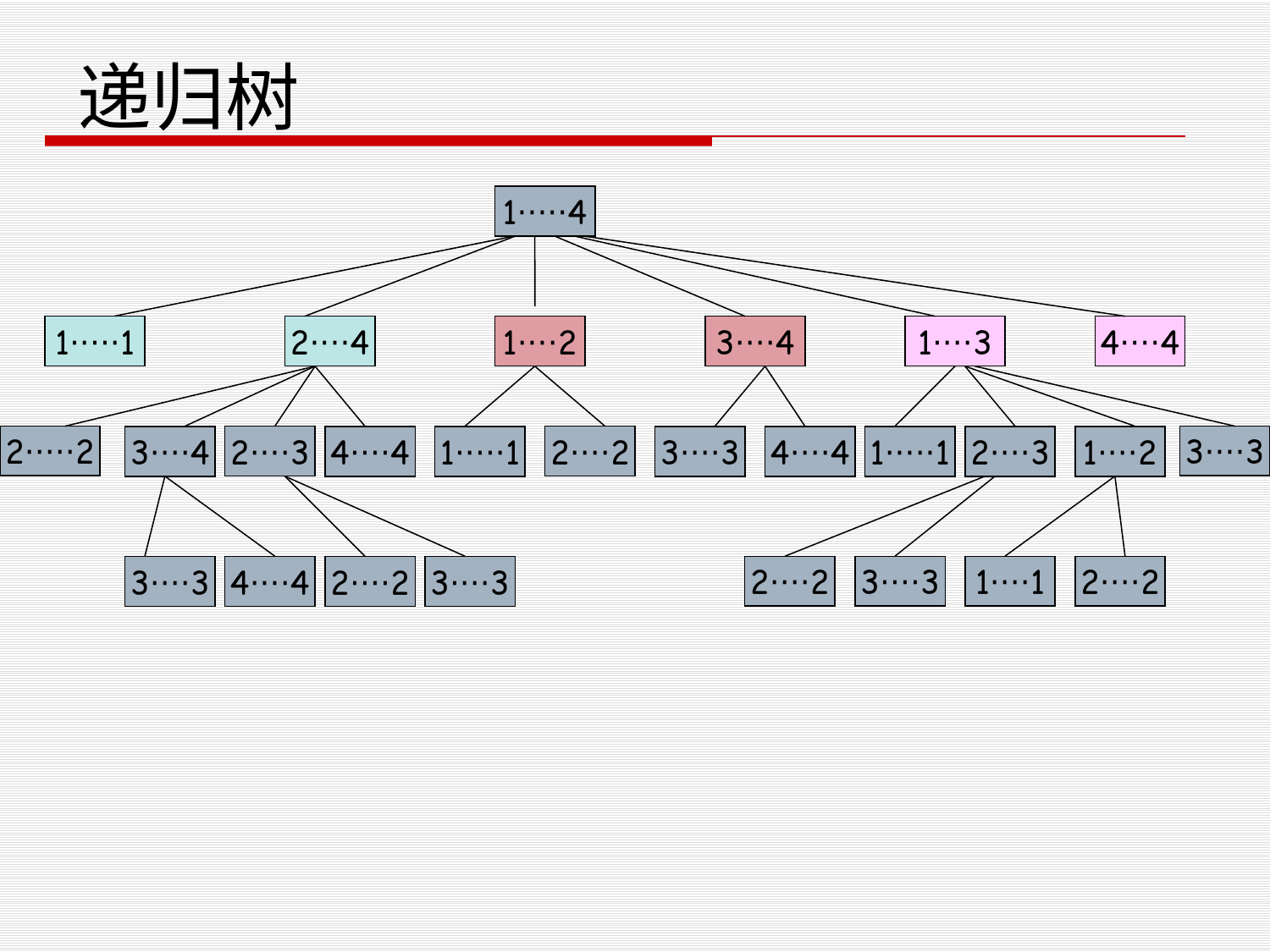

递归树
1·····4

1·····1
2····4
1····2
3····4
1····3
4····4

2·····2
3····3
2····3
2····2
3····4
4····4
1·····1
3····3
4····4
1·····1
2····3
1····2

2····2
3····3
1····1
2····2
3····3
4····4
2····2
3····3